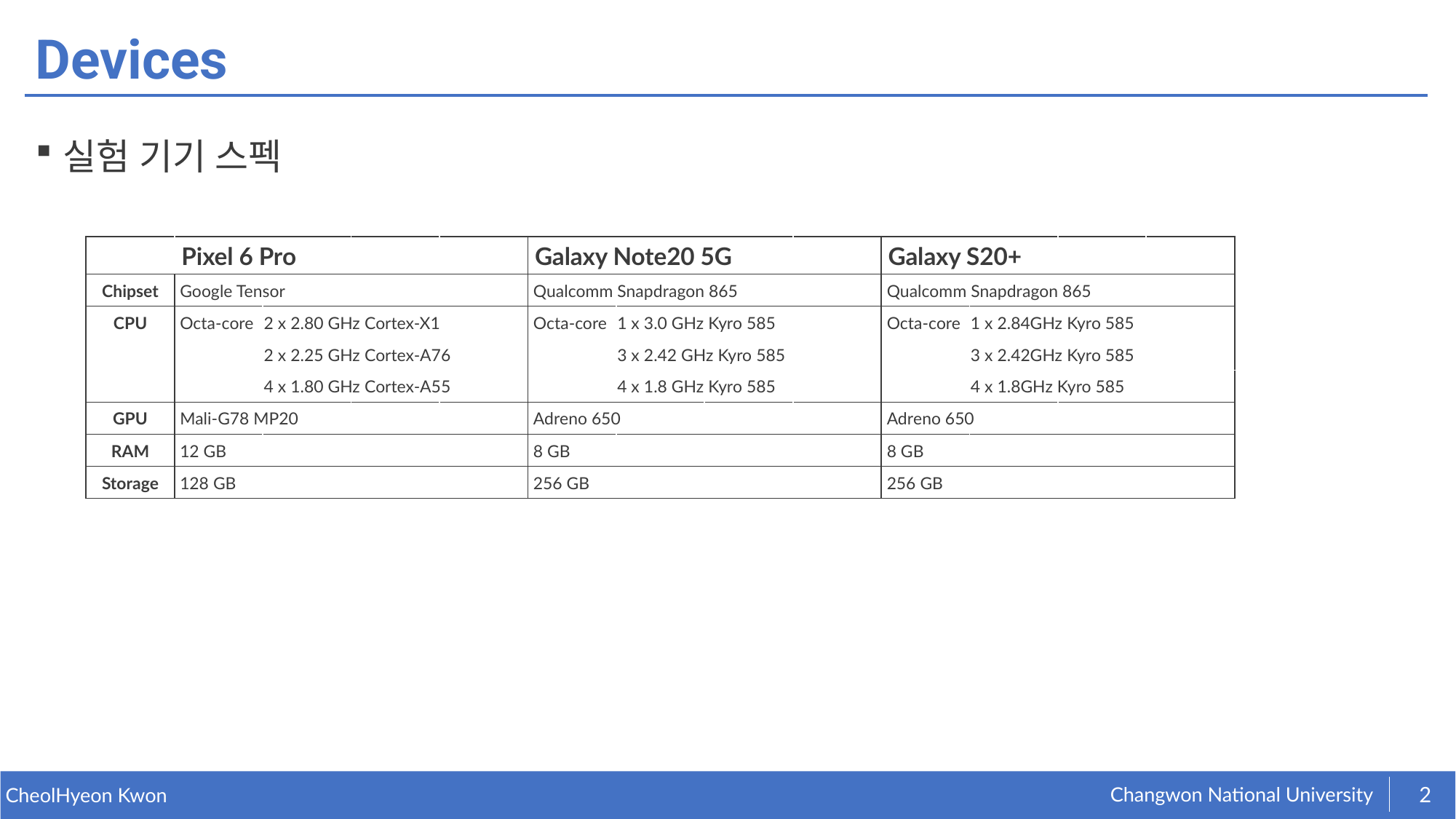

# Devices
실험 기기 스펙

|  | Pixel 6 Pro |  |  |  | Galaxy Note20 5G |  |  |  | Galaxy S20+ |  |  |  |
| --- | --- | --- | --- | --- | --- | --- | --- | --- | --- | --- | --- | --- |
| Chipset | Google Tensor |  |  |  | Qualcomm Snapdragon 865 |  |  |  | Qualcomm Snapdragon 865 |  |  |  |
| CPU | Octa-core | 2 x 2.80 GHz Cortex-X1 |  |  | Octa-core | 1 x 3.0 GHz Kyro 585 |  |  | Octa-core | 1 x 2.84GHz Kyro 585 |  |  |
|  |  | 2 x 2.25 GHz Cortex-A76 |  |  |  | 3 x 2.42 GHz Kyro 585 |  |  |  | 3 x 2.42GHz Kyro 585 |  |  |
|  |  | 4 x 1.80 GHz Cortex-A55 |  |  |  | 4 x 1.8 GHz Kyro 585 |  |  |  | 4 x 1.8GHz Kyro 585 |  |  |
| GPU | Mali-G78 MP20 |  |  |  | Adreno 650 |  |  |  | Adreno 650 |  |  |  |
| RAM | 12 GB |  |  |  | 8 GB |  |  |  | 8 GB |  |  |  |
| Storage | 128 GB |  |  |  | 256 GB |  |  |  | 256 GB |  |  |  |
2